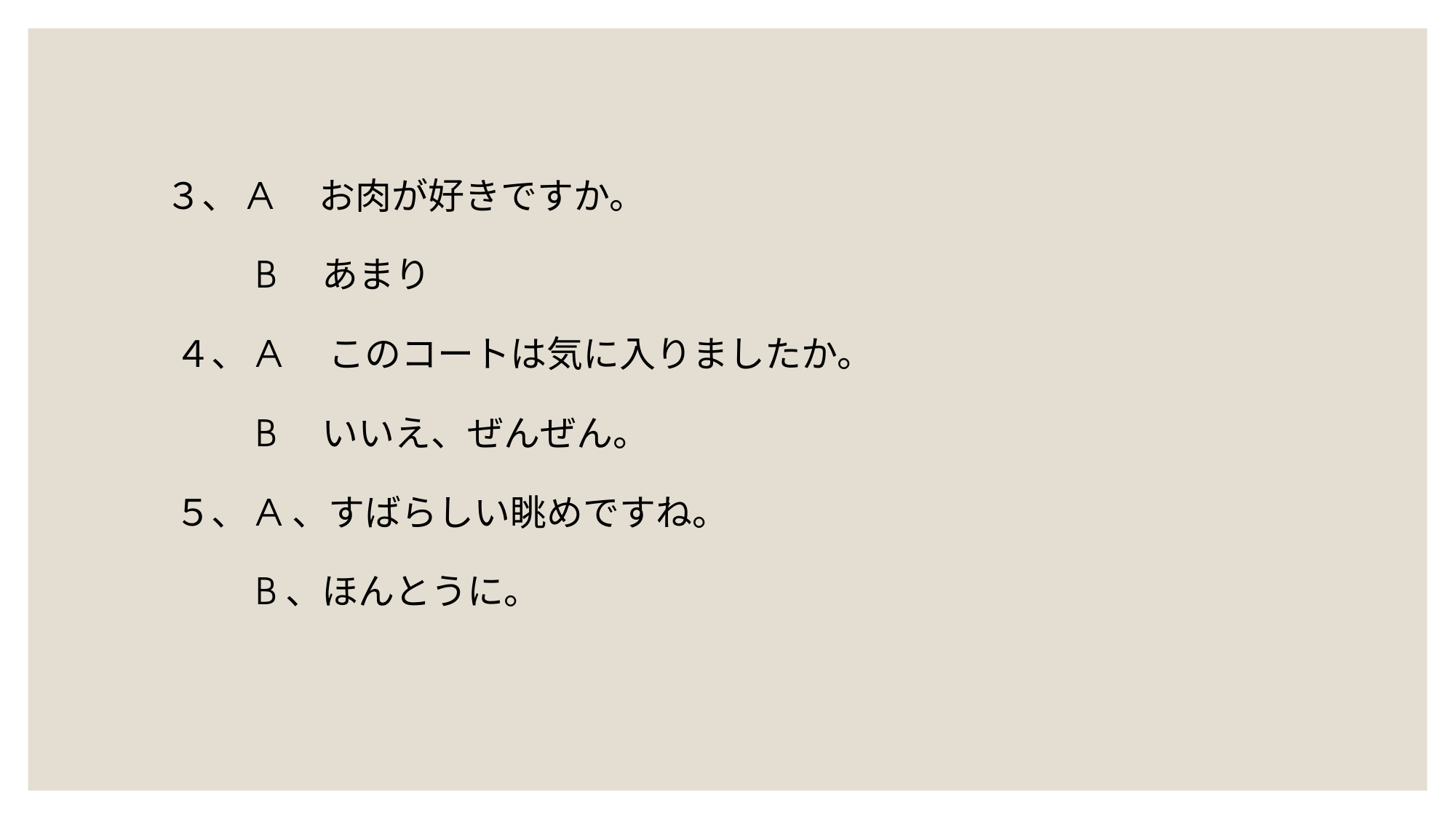

３、A　お肉が好きですか。
　　　B　あまり
　４、A　このコートは気に入りましたか。
　　　B　いいえ、ぜんぜん。
　５、A、すばらしい眺めですね。
　　　B、ほんとうに。